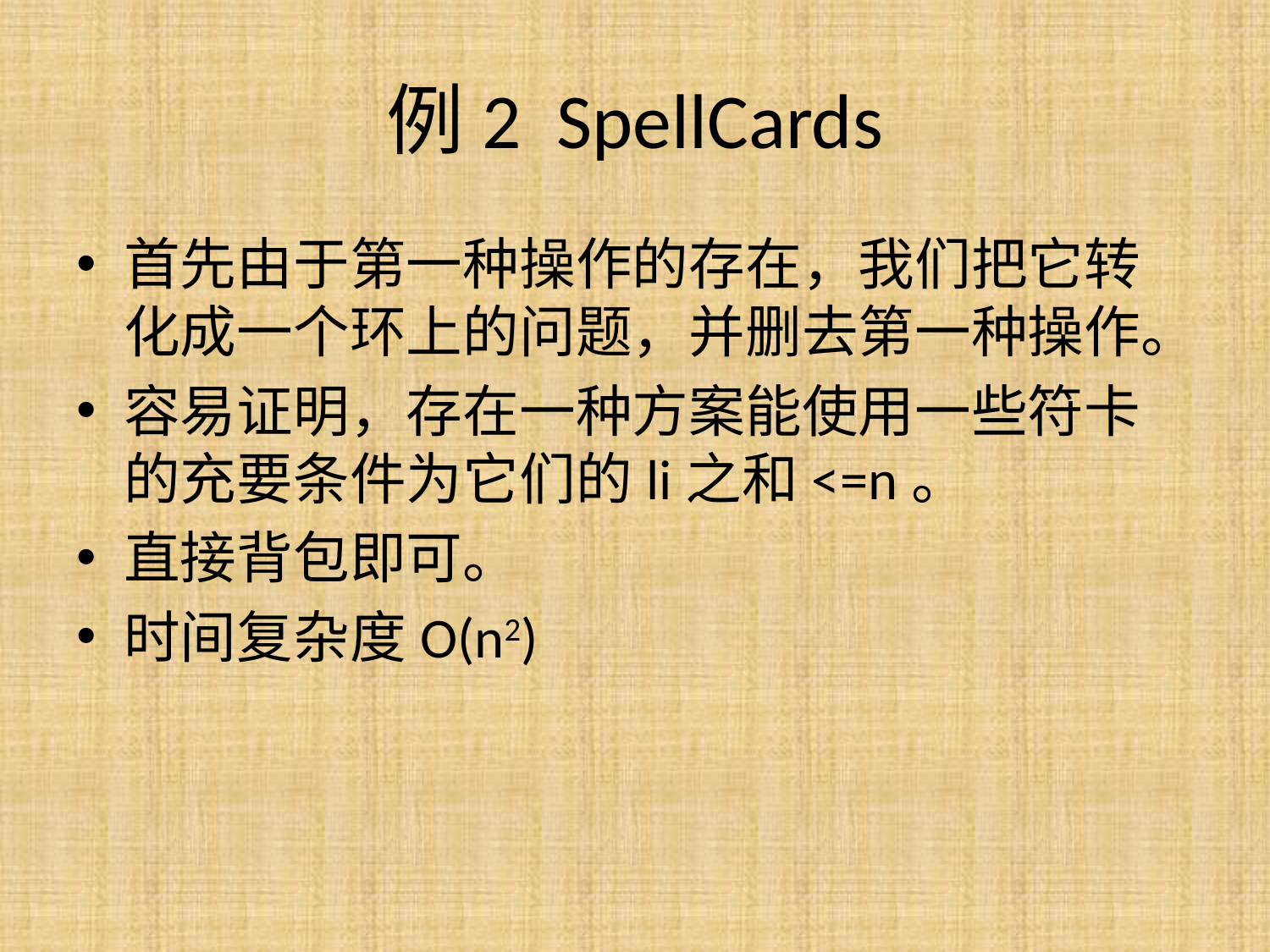

# 例2  SpellCards
首先由于第一种操作的存在，我们把它转化成一个环上的问题，并删去第一种操作。
容易证明，存在一种方案能使用一些符卡的充要条件为它们的li之和<=n。
直接背包即可。
时间复杂度O(n2)